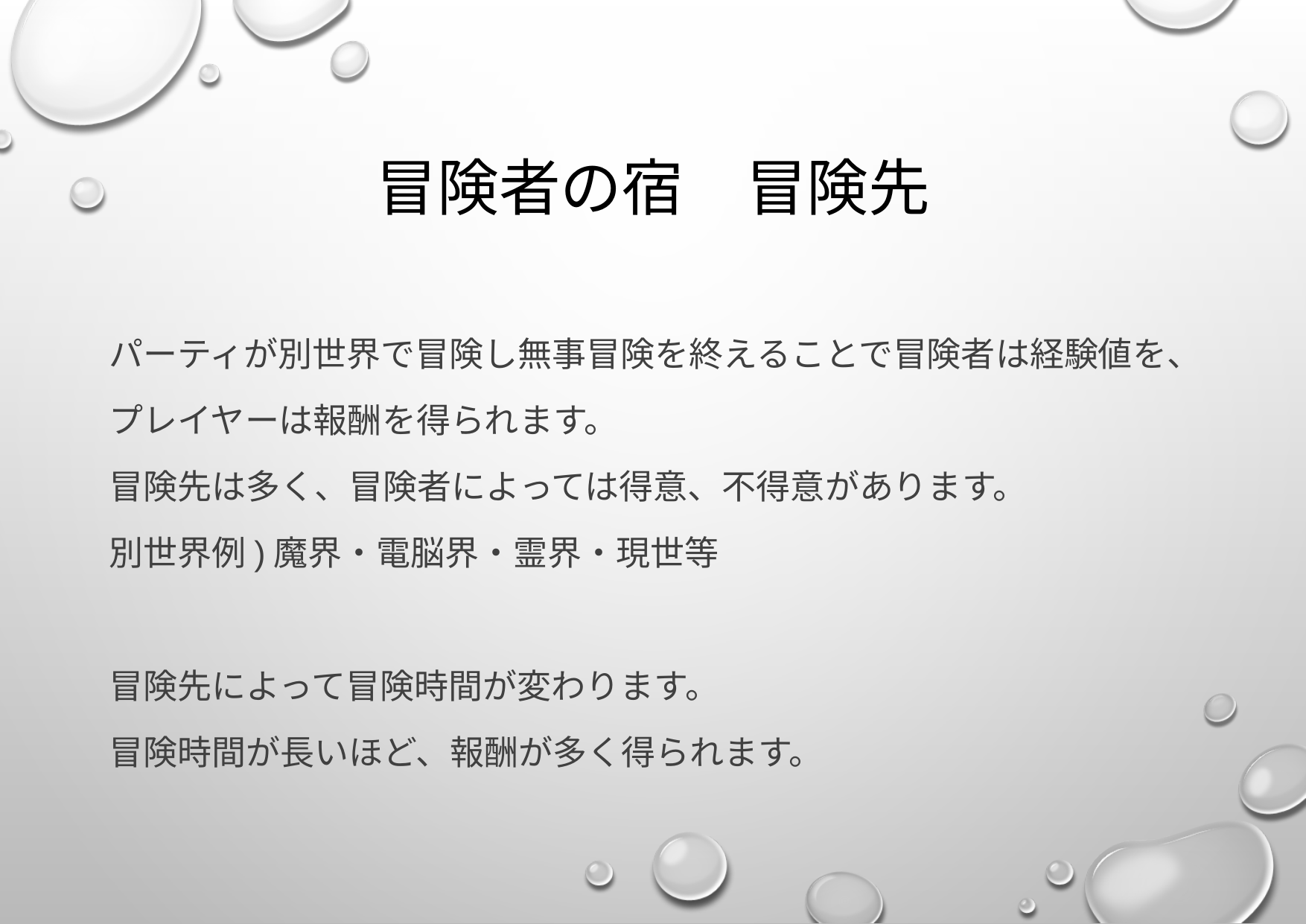

# 冒険者の宿　冒険先
パーティが別世界で冒険し無事冒険を終えることで冒険者は経験値を、
プレイヤーは報酬を得られます。
冒険先は多く、冒険者によっては得意、不得意があります。
別世界例)魔界・電脳界・霊界・現世等

冒険先によって冒険時間が変わります。
冒険時間が長いほど、報酬が多く得られます。